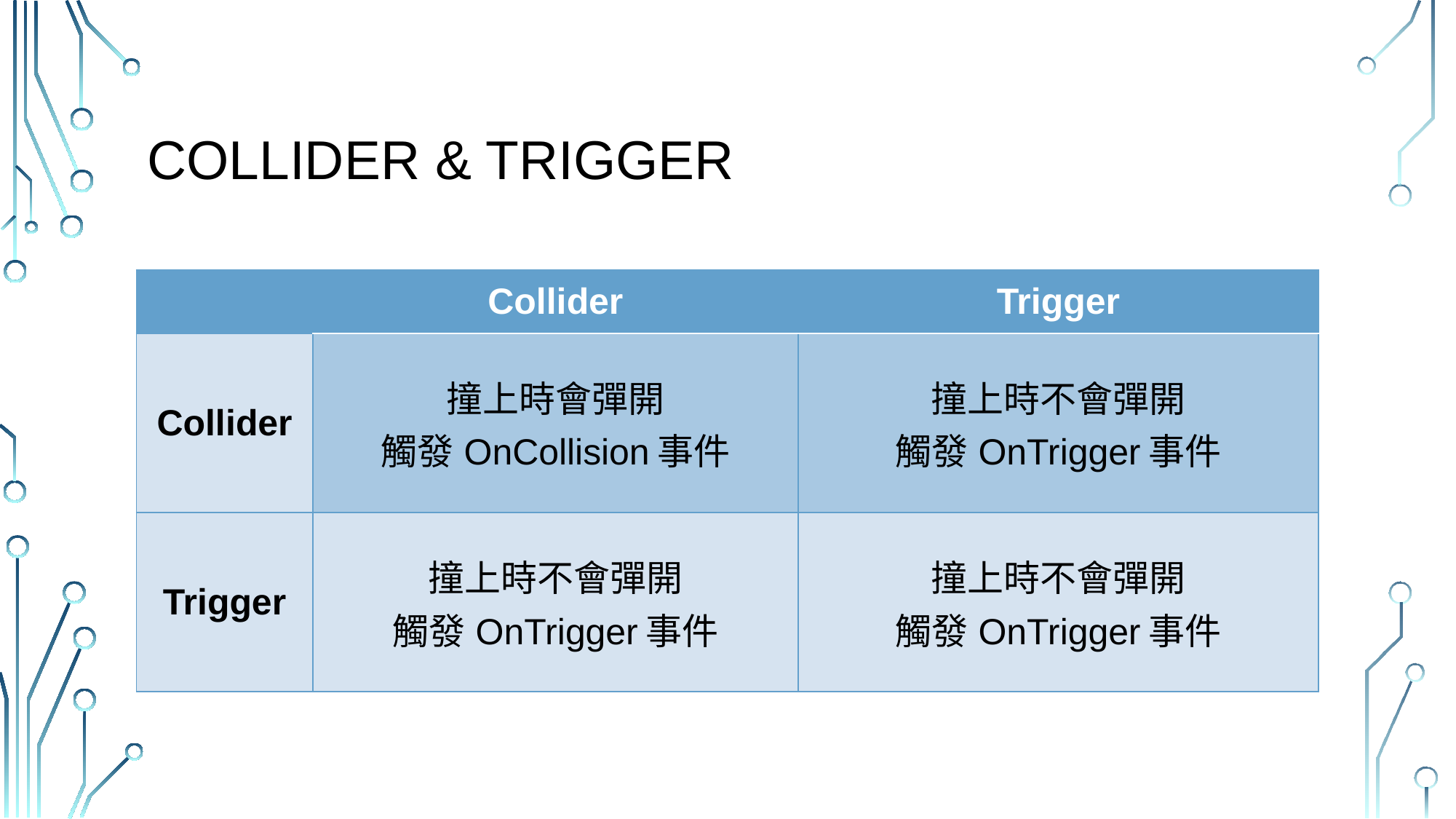

# Collider & Trigger

|  | Collider | Trigger |
| --- | --- | --- |
| Collider | 撞上時會彈開 觸發OnCollision事件 | 撞上時不會彈開 觸發OnTrigger事件 |
| Trigger | 撞上時不會彈開 觸發OnTrigger事件 | 撞上時不會彈開 觸發OnTrigger事件 |